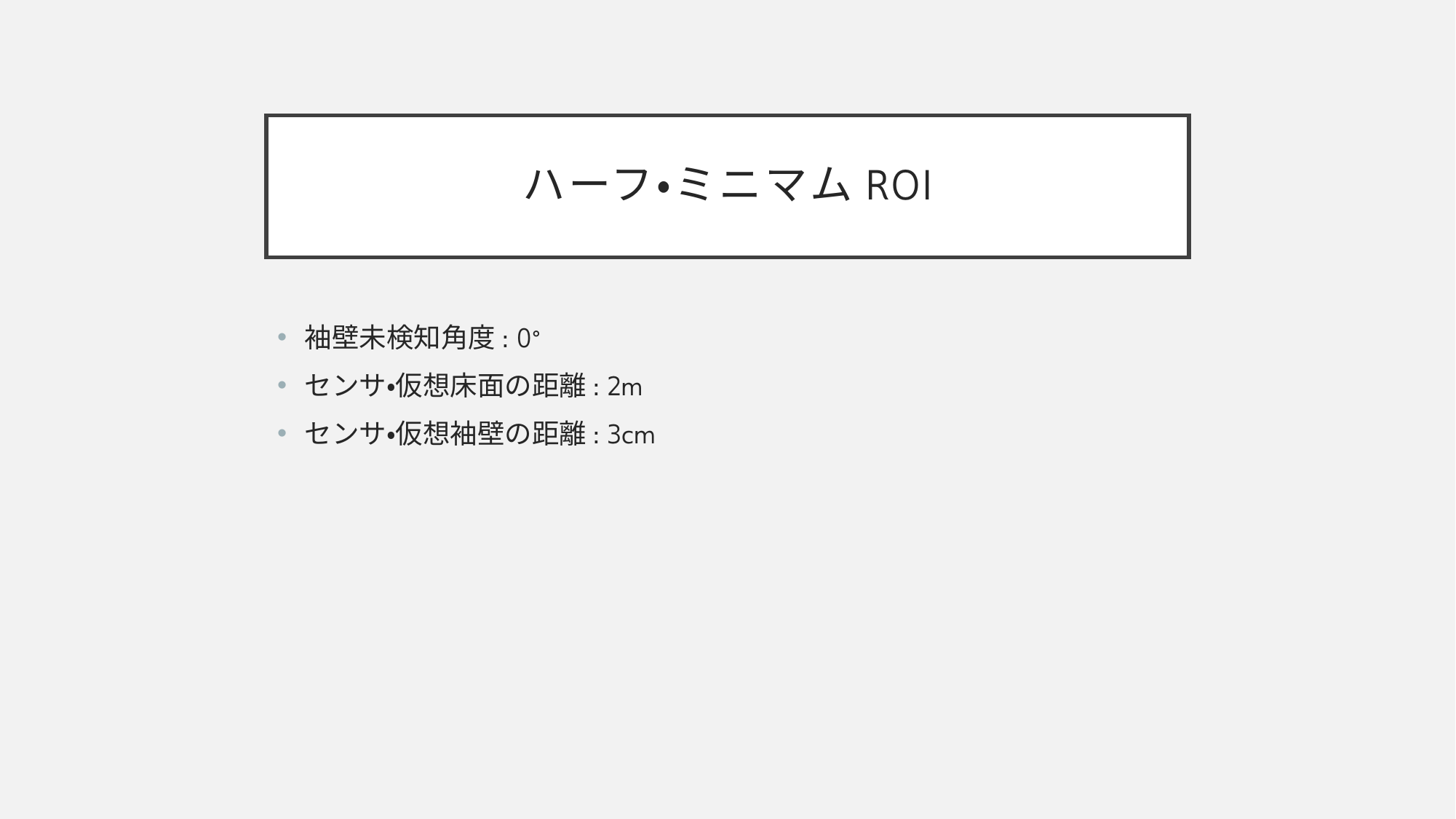

# ハーフ・ミニマムROI
袖壁未検知角度: 0°
センサ・仮想床面の距離: 2m
センサ・仮想袖壁の距離: 3cm